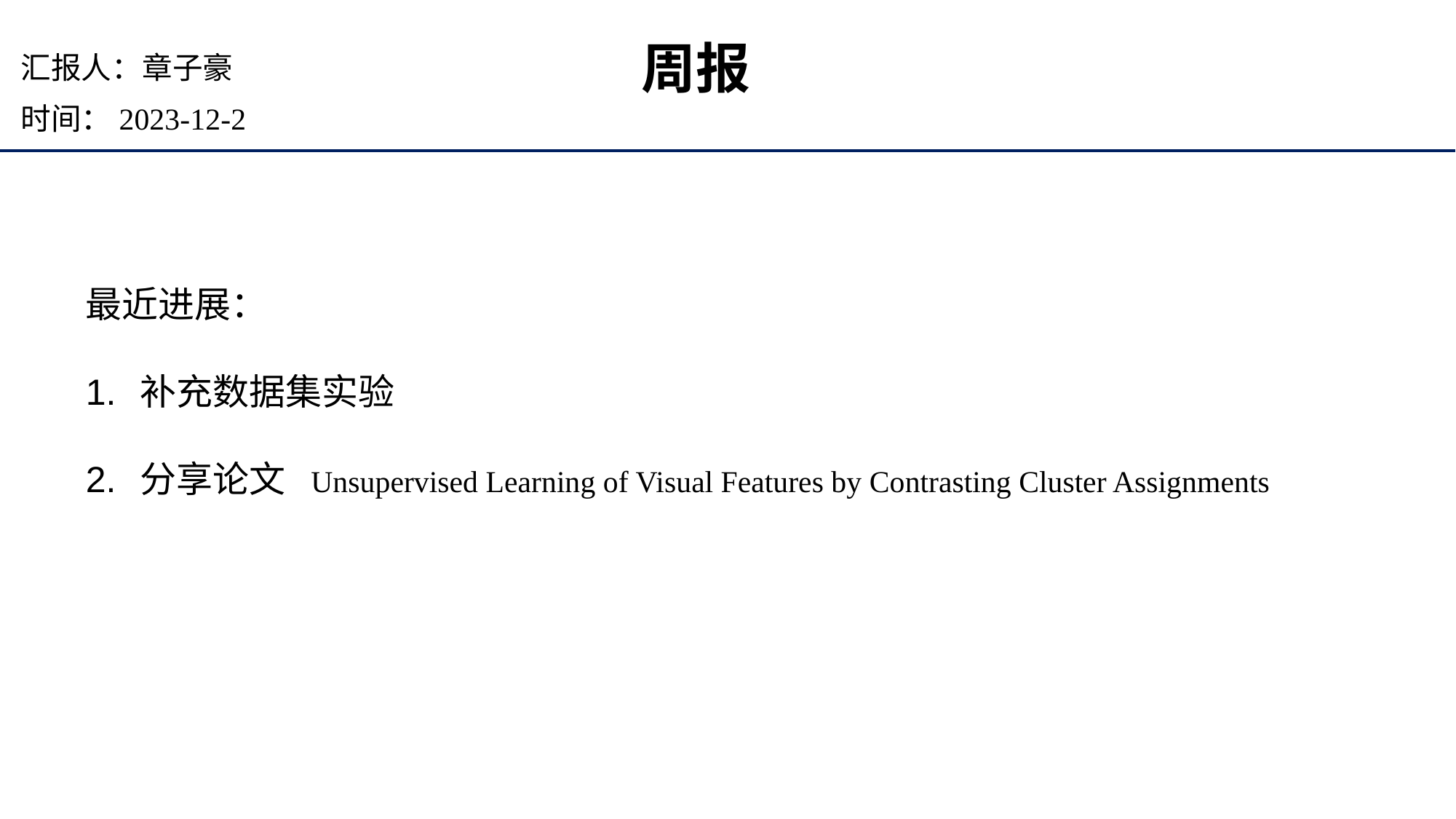

周报
汇报人：章子豪
时间：2023-12-2
最近进展：

补充数据集实验

分享论文  Unsupervised Learning of Visual Features by Contrasting Cluster Assignments